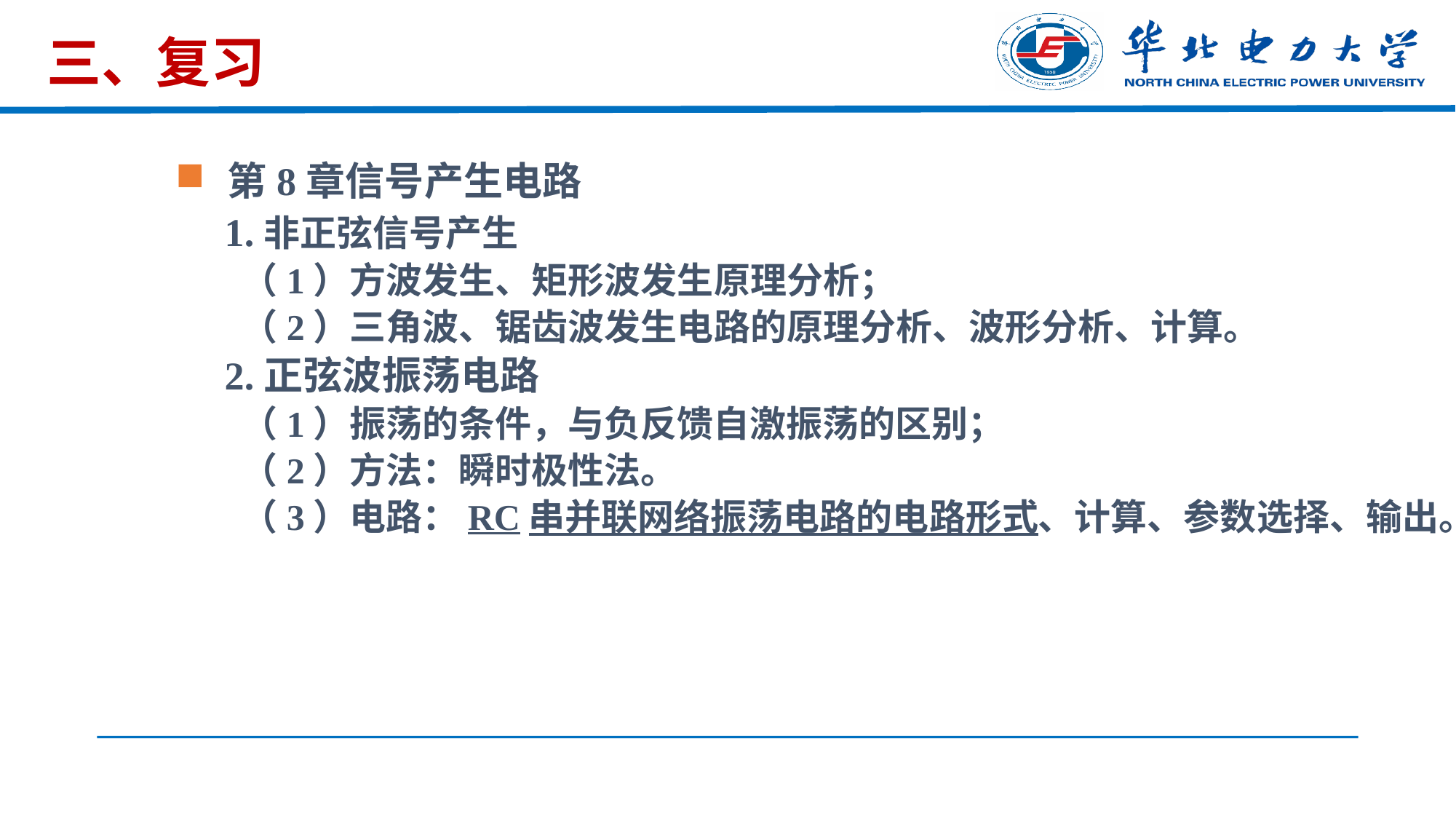

# 三、复习

第8章信号产生电路
     1.非正弦信号产生
       （1）方波发生、矩形波发生原理分析；
       （2）三角波、锯齿波发生电路的原理分析、波形分析、计算。
     2.正弦波振荡电路
       （1）振荡的条件，与负反馈自激振荡的区别；
       （2）方法：瞬时极性法。
       （3）电路：RC串并联网络振荡电路的电路形式、计算、参数选择、输出。